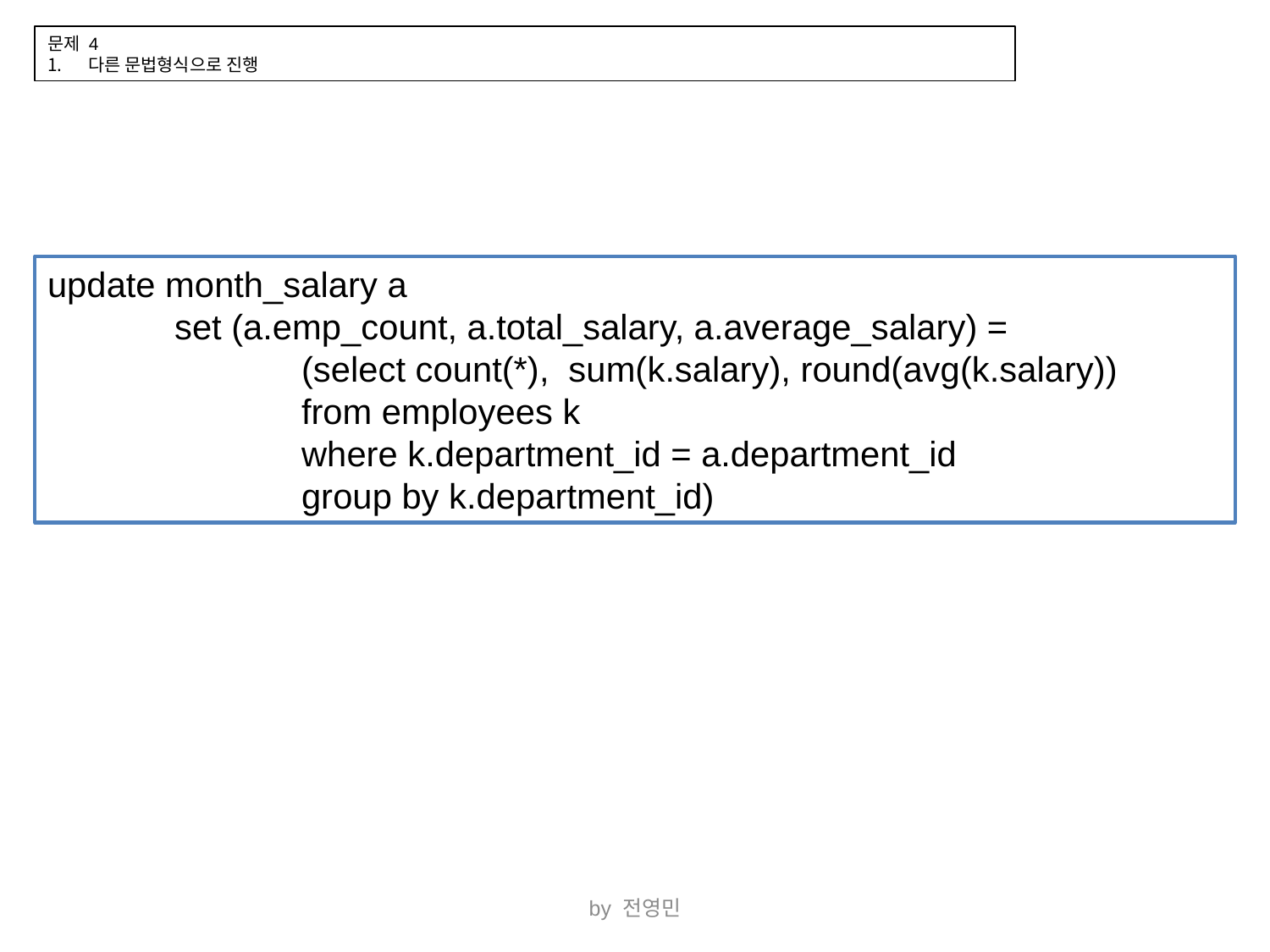

문제 4
 다른 문법형식으로 진행
update month_salary a
	set (a.emp_count, a.total_salary, a.average_salary) =
		(select count(*),  sum(k.salary), round(avg(k.salary))
		from employees k
		where k.department_id = a.department_id
		group by k.department_id)
by 전영민